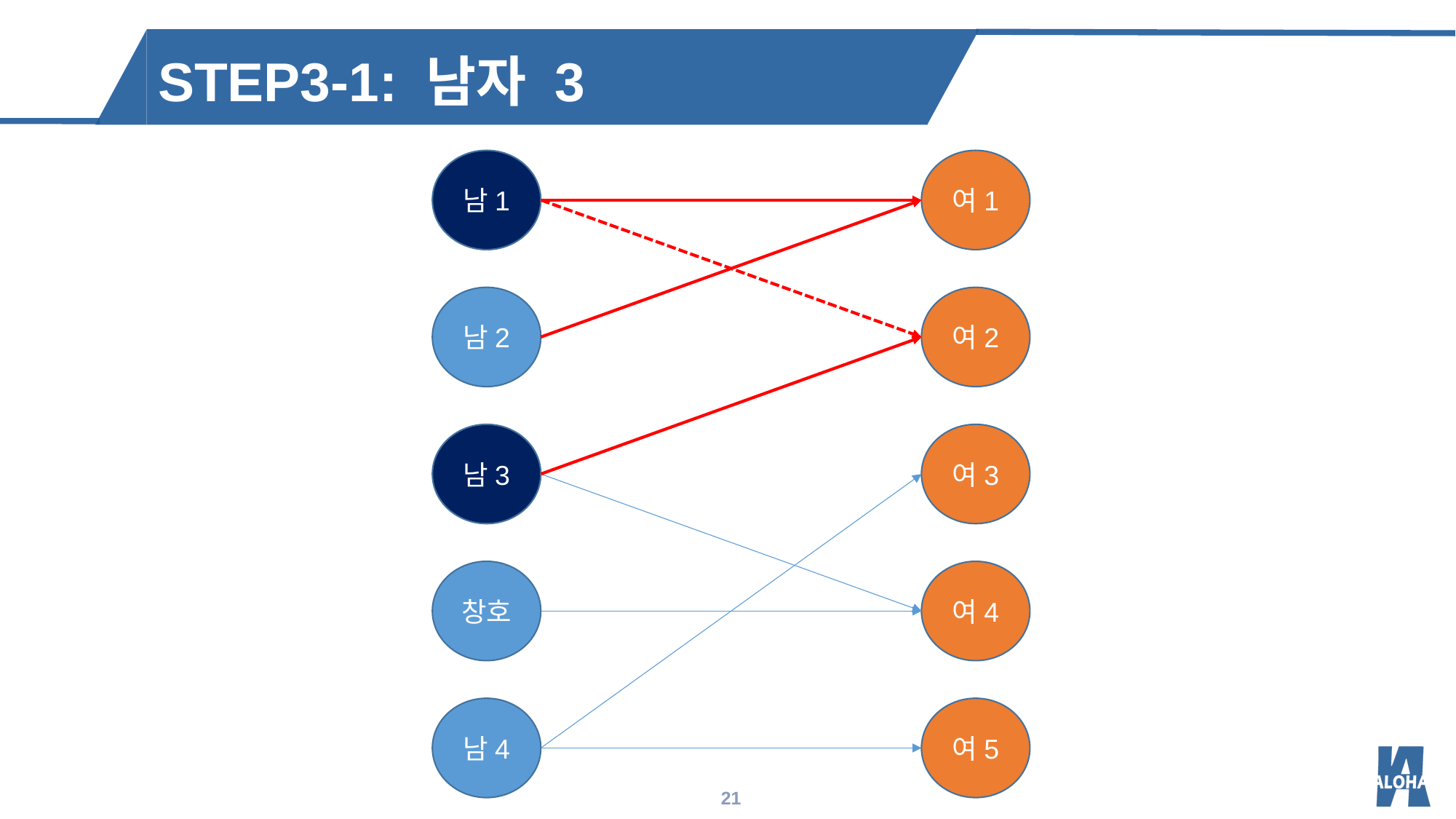

STEP3-1: 남자 3
남1
여1
남2
여2
남3
여3
창호
여4
여5
남4
21